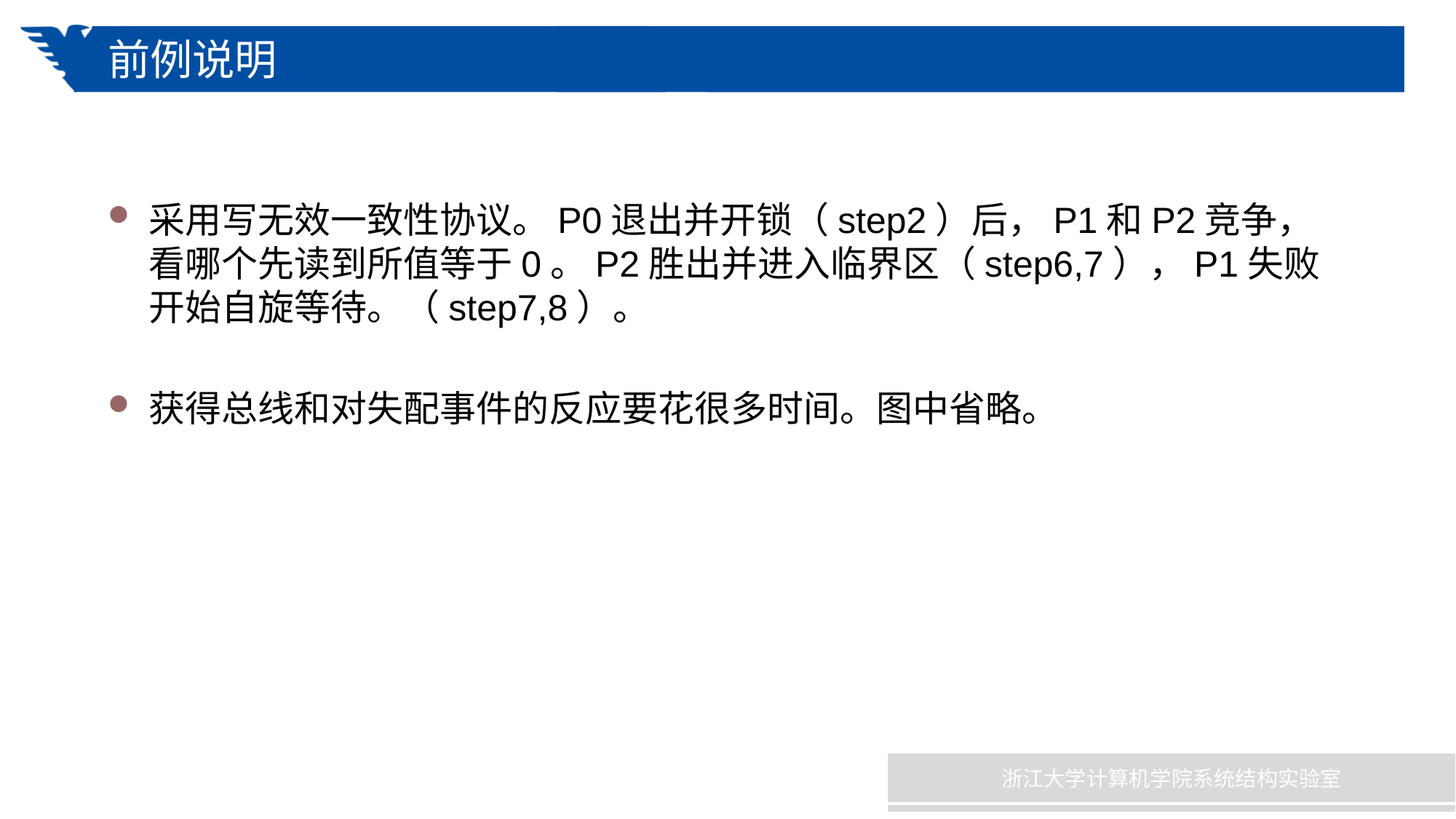

# 前例说明
采用写无效一致性协议。P0退出并开锁（step2）后，P1和P2竞争，看哪个先读到所值等于0。P2胜出并进入临界区（step6,7），P1失败开始自旋等待。（step7,8）。

获得总线和对失配事件的反应要花很多时间。图中省略。